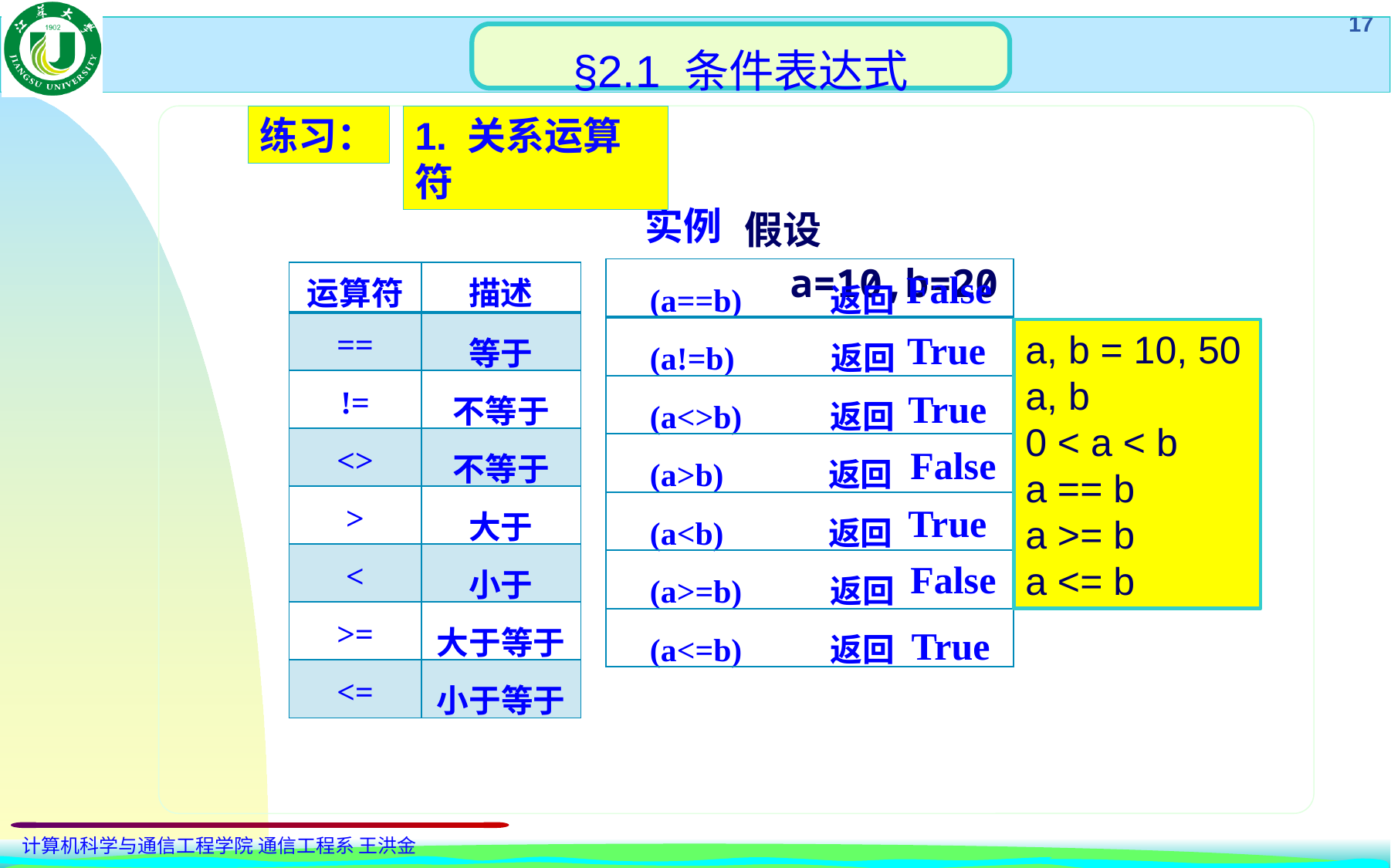

§2.1 条件表达式

练习：
1. 关系运算符
假设 a=10,b=20
实例
| (a==b) 返回 |
| --- |
| (a!=b) 返回 |
| (a<>b) 返回 |
| (a>b) 返回 |
| (a<b) 返回 |
| (a>=b) 返回 |
| (a<=b) 返回 |
False
| 运算符 | 描述 |
| --- | --- |
| == | 等于 |
| != | 不等于 |
| <> | 不等于 |
| > | 大于 |
| < | 小于 |
| >= | 大于等于 |
| <= | 小于等于 |
True
a, b = 10, 50
a, b
0 < a < b
a == b
a >= b
a <= b
True
False
True
False
True